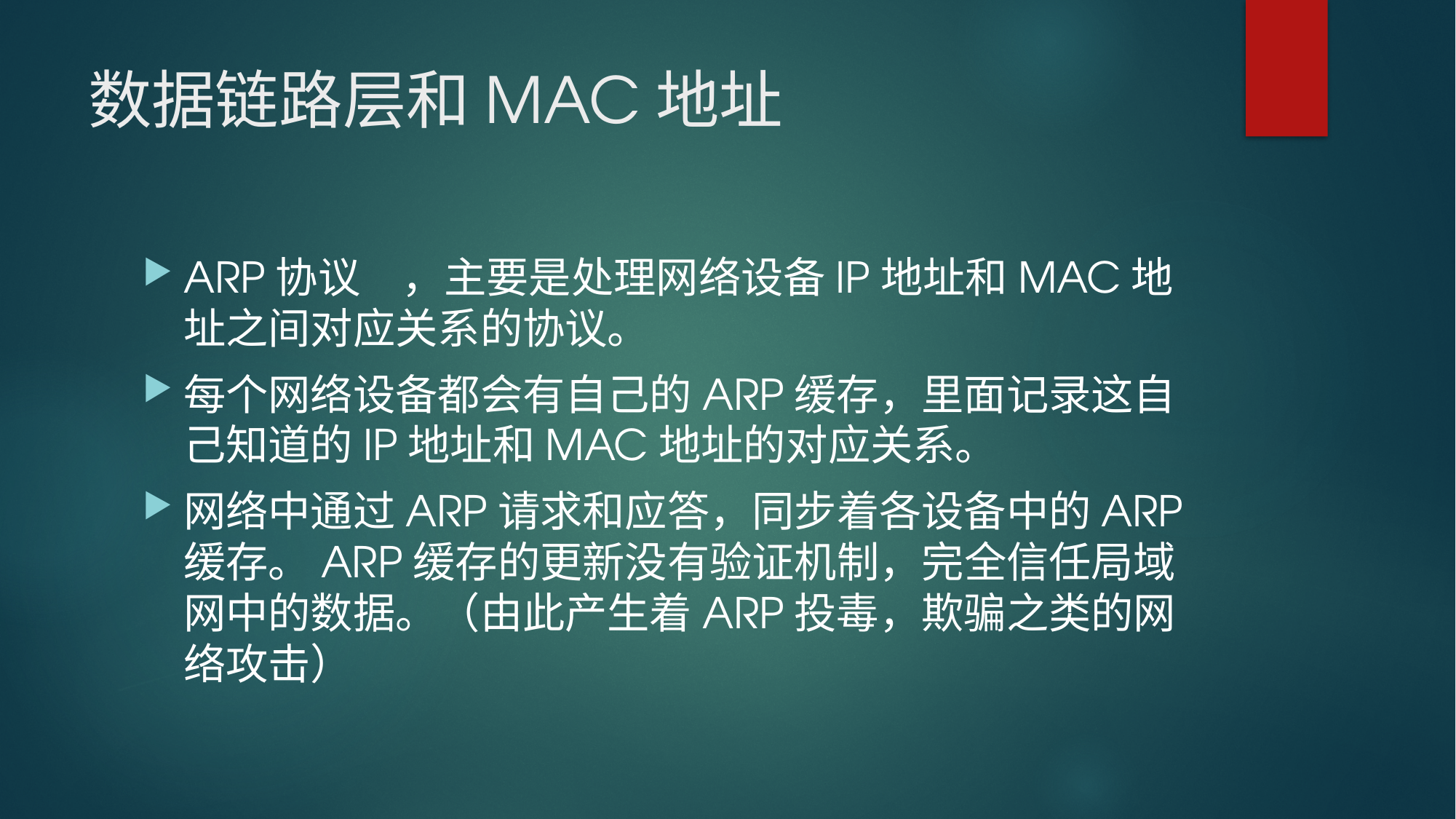

# 数据链路层和MAC地址
ARP协议	，主要是处理网络设备IP地址和MAC地址之间对应关系的协议。
每个网络设备都会有自己的ARP缓存，里面记录这自己知道的IP地址和MAC地址的对应关系。
网络中通过ARP请求和应答，同步着各设备中的ARP缓存。ARP缓存的更新没有验证机制，完全信任局域网中的数据。（由此产生着ARP投毒，欺骗之类的网络攻击）